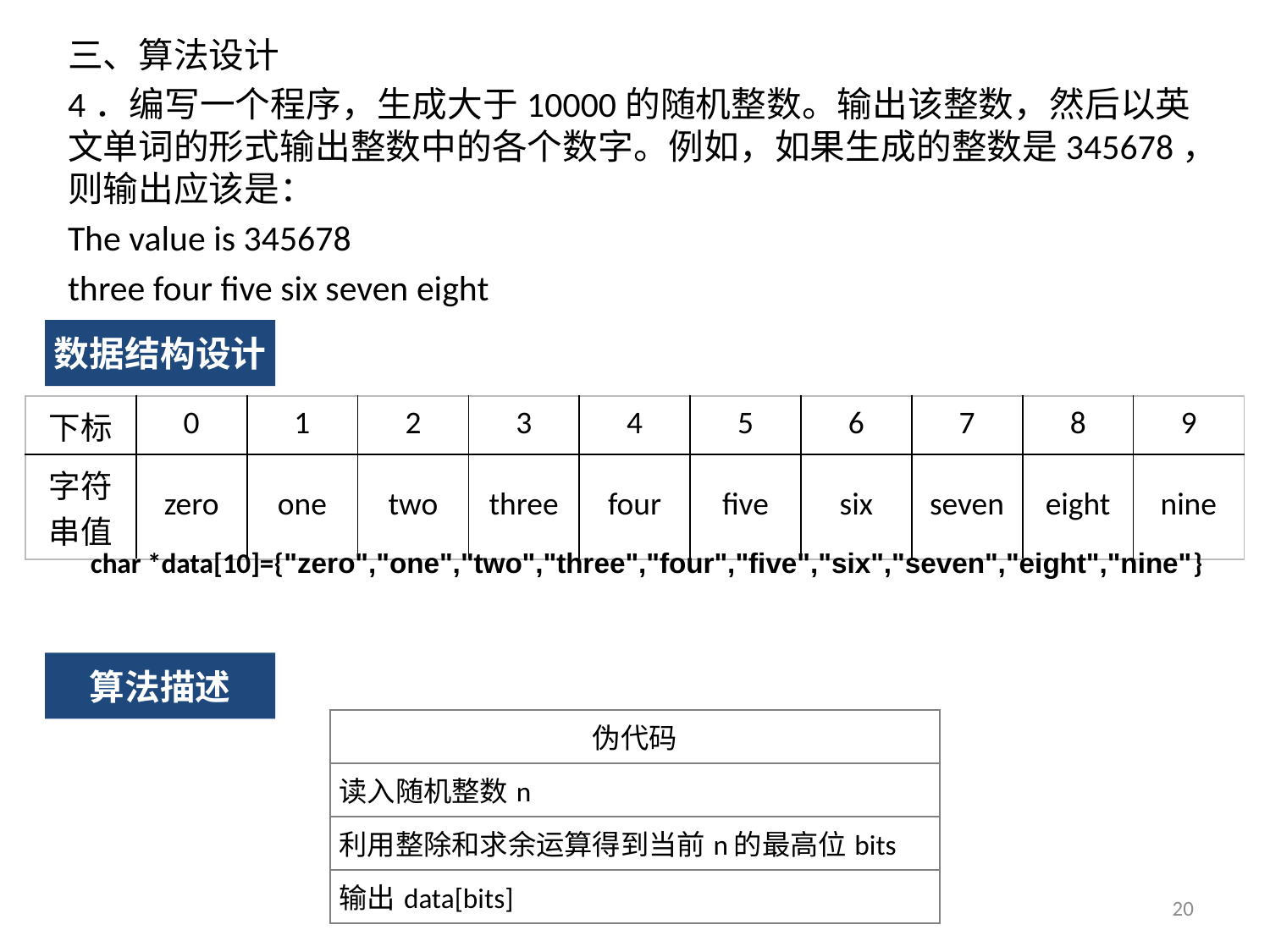

三、算法设计
4．编写一个程序，生成大于10000的随机整数。输出该整数，然后以英文单词的形式输出整数中的各个数字。例如，如果生成的整数是345678，则输出应该是：
The value is 345678
three four five six seven eight
数据结构设计
| 下标 | 0 | 1 | 2 | 3 | 4 | 5 | 6 | 7 | 8 | 9 |
| --- | --- | --- | --- | --- | --- | --- | --- | --- | --- | --- |
| 字符串值 | zero | one | two | three | four | five | six | seven | eight | nine |
char *data[10]={"zero","one","two","three","four","five","six","seven","eight","nine"}
算法描述
| 伪代码 |
| --- |
| 读入随机整数n |
| 利用整除和求余运算得到当前n的最高位bits |
| 输出data[bits] |
20